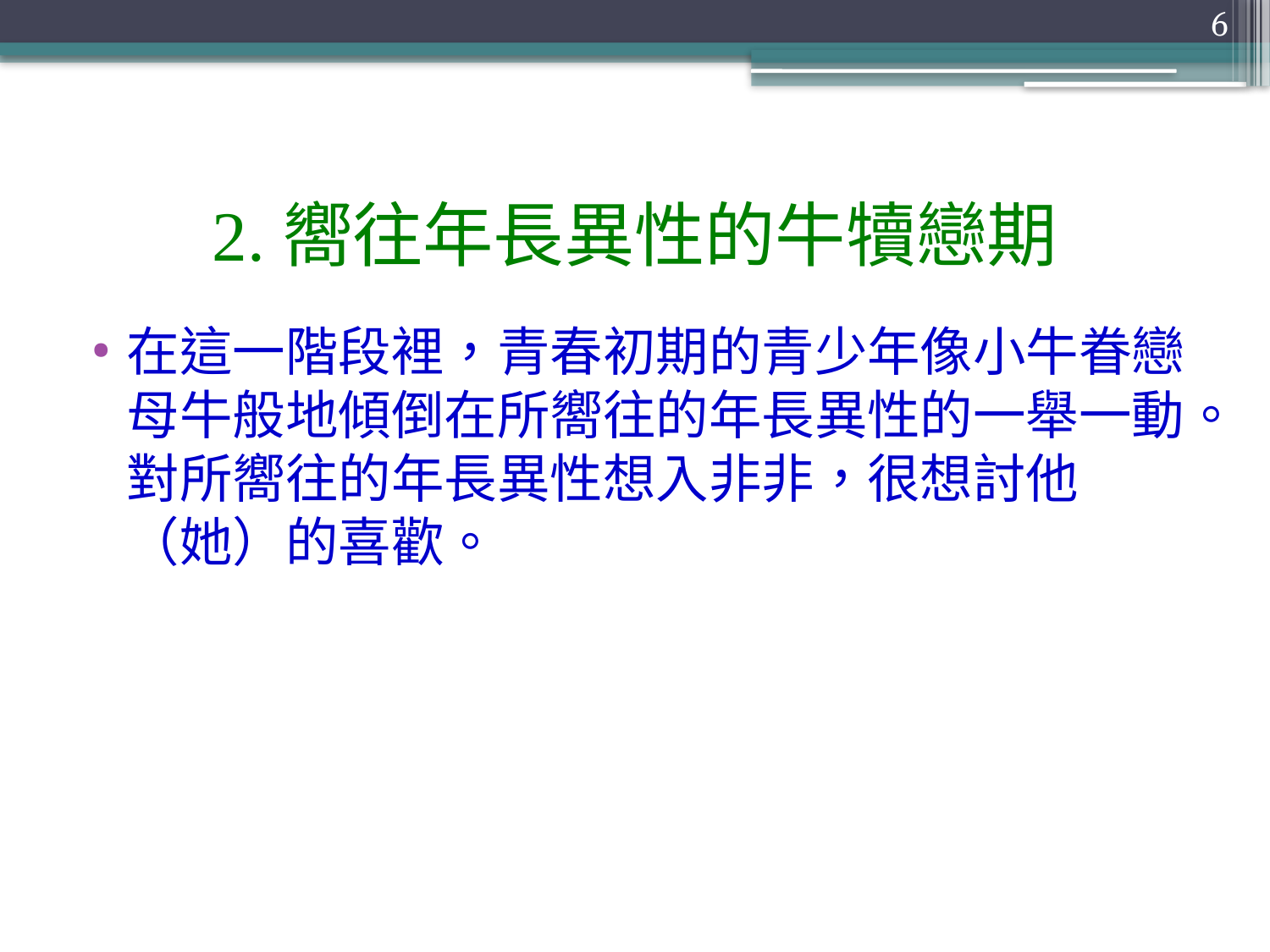

6
# 2.嚮往年長異性的牛犢戀期
在這一階段裡，青春初期的青少年像小牛眷戀母牛般地傾倒在所嚮往的年長異性的一舉一動。對所嚮往的年長異性想入非非，很想討他（她）的喜歡。